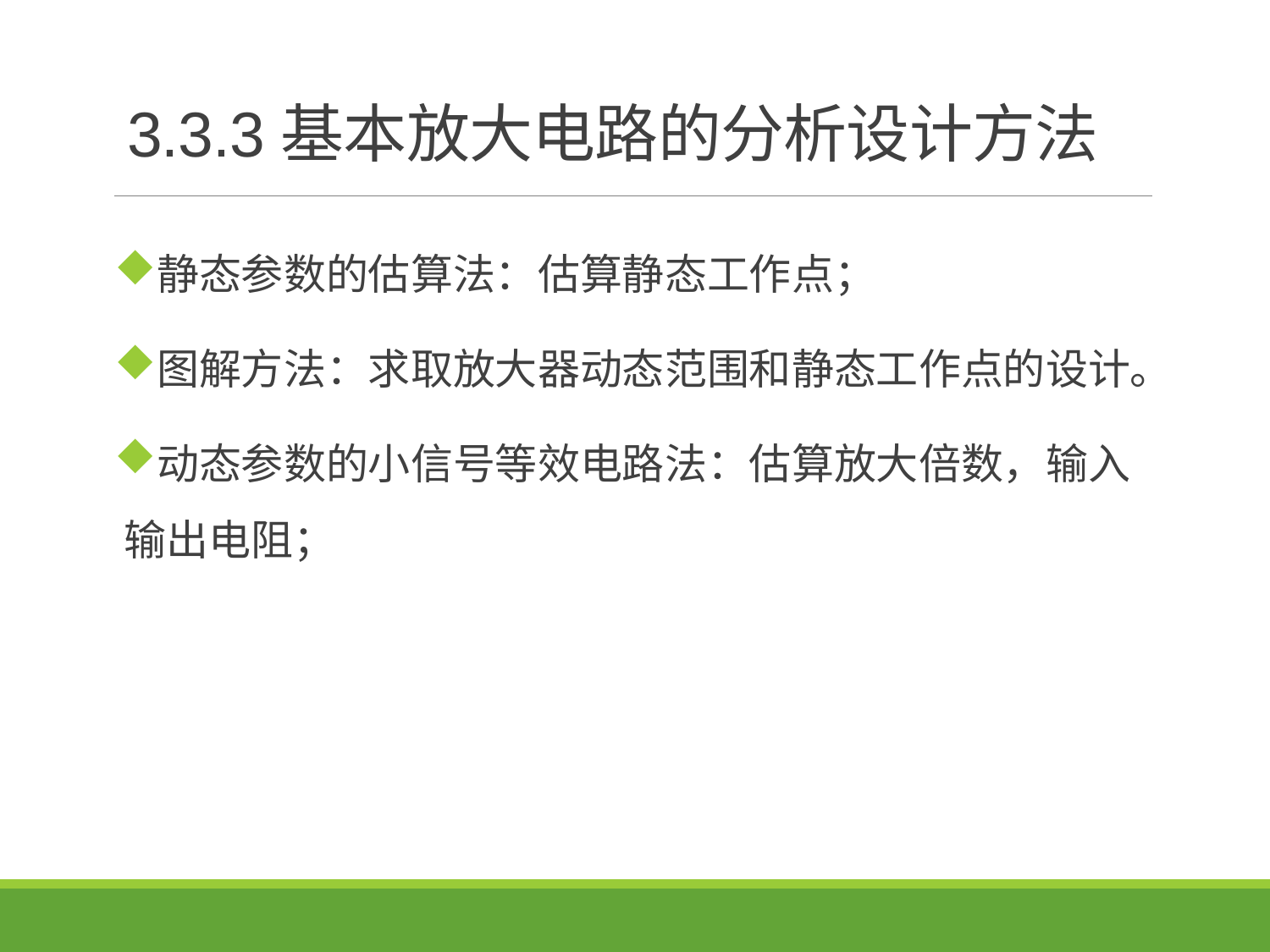

# 3.3.3基本放大电路的分析设计方法
静态参数的估算法：估算静态工作点；
图解方法：求取放大器动态范围和静态工作点的设计。
动态参数的小信号等效电路法：估算放大倍数，输入输出电阻；